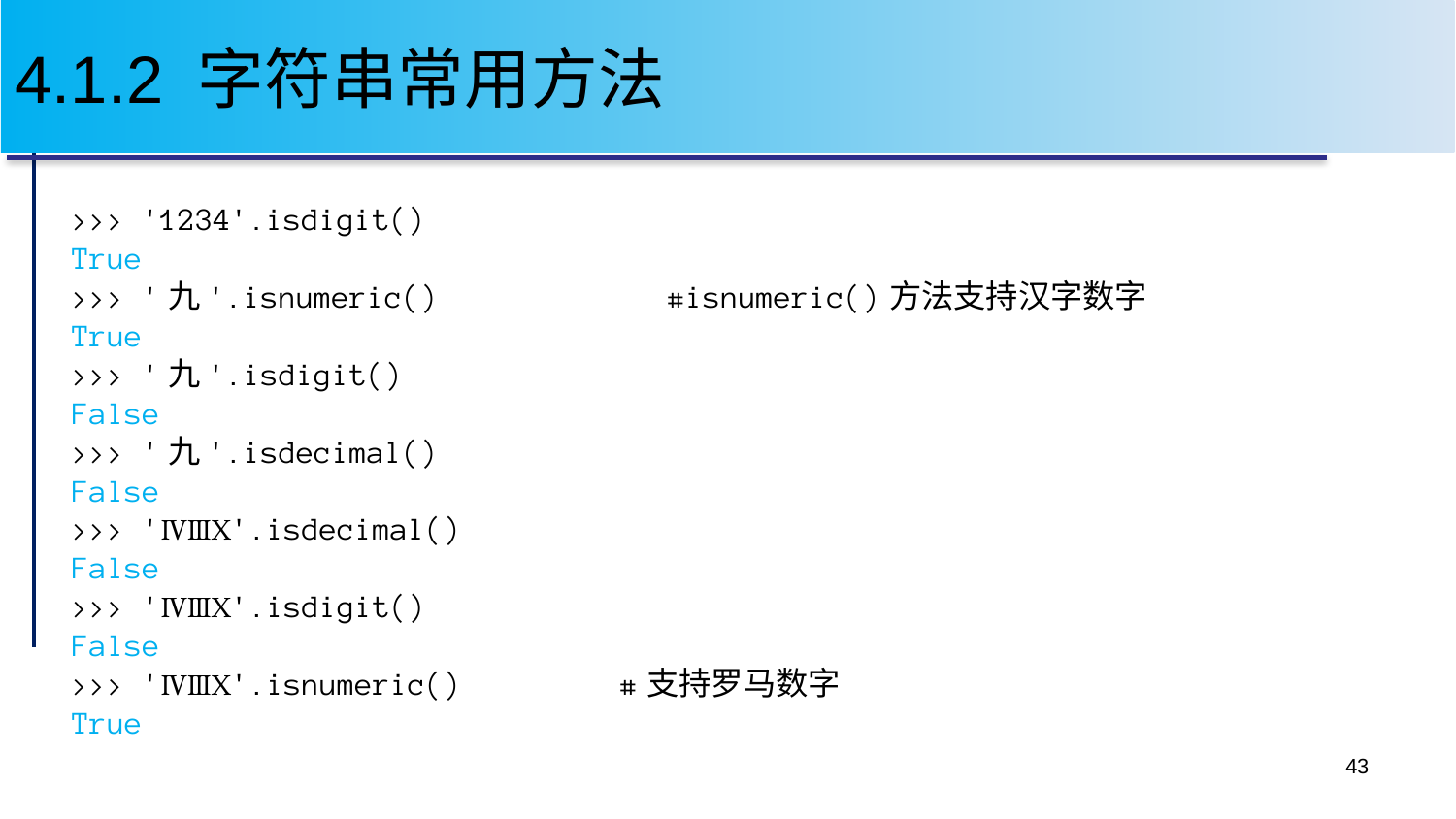

# 4.1.2 字符串常用方法
>>> '1234'.isdigit()
True
>>> '九'.isnumeric()             #isnumeric()方法支持汉字数字
True
>>> '九'.isdigit()
False
>>> '九'.isdecimal()
False
>>> 'ⅣⅢⅩ'.isdecimal()
False
>>> 'ⅣⅢⅩ'.isdigit()
False
>>> 'ⅣⅢⅩ'.isnumeric()         #支持罗马数字
True
43